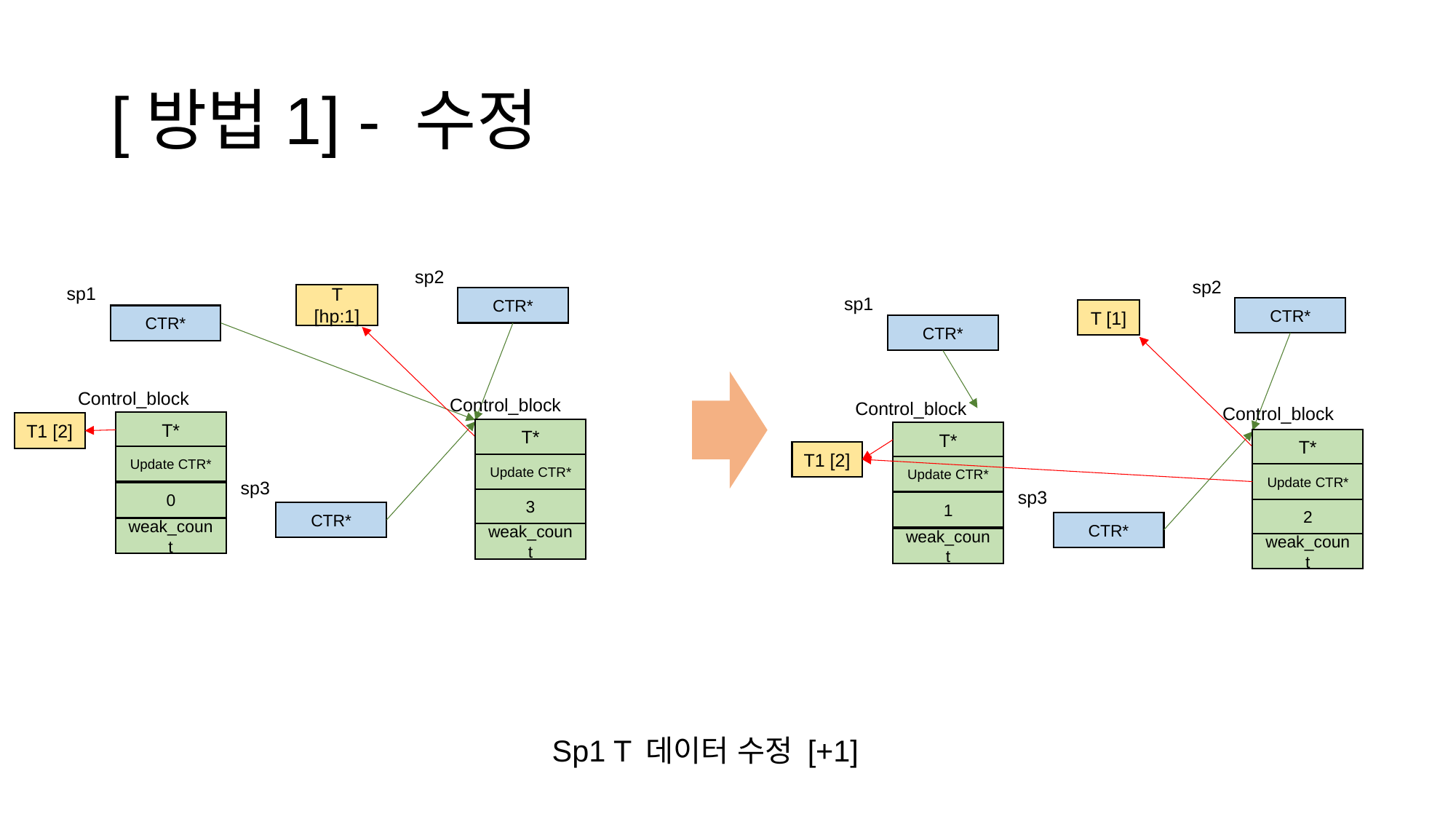

# [방법1] - 수정
sp2
CTR*
sp1
CTR*
T [hp:1]
Control_block
T*
Update CTR*
3
weak_count
sp3
CTR*
sp2
CTR*
sp1
CTR*
T [1]
Control_block
T*
Update CTR*
2
weak_count
sp3
CTR*

Control_block
T*
Update CTR*
0
weak_count
T1 [2]
Control_block
T*
Update CTR*
1
weak_count
T1 [2]
Sp1 T 데이터 수정 [+1]